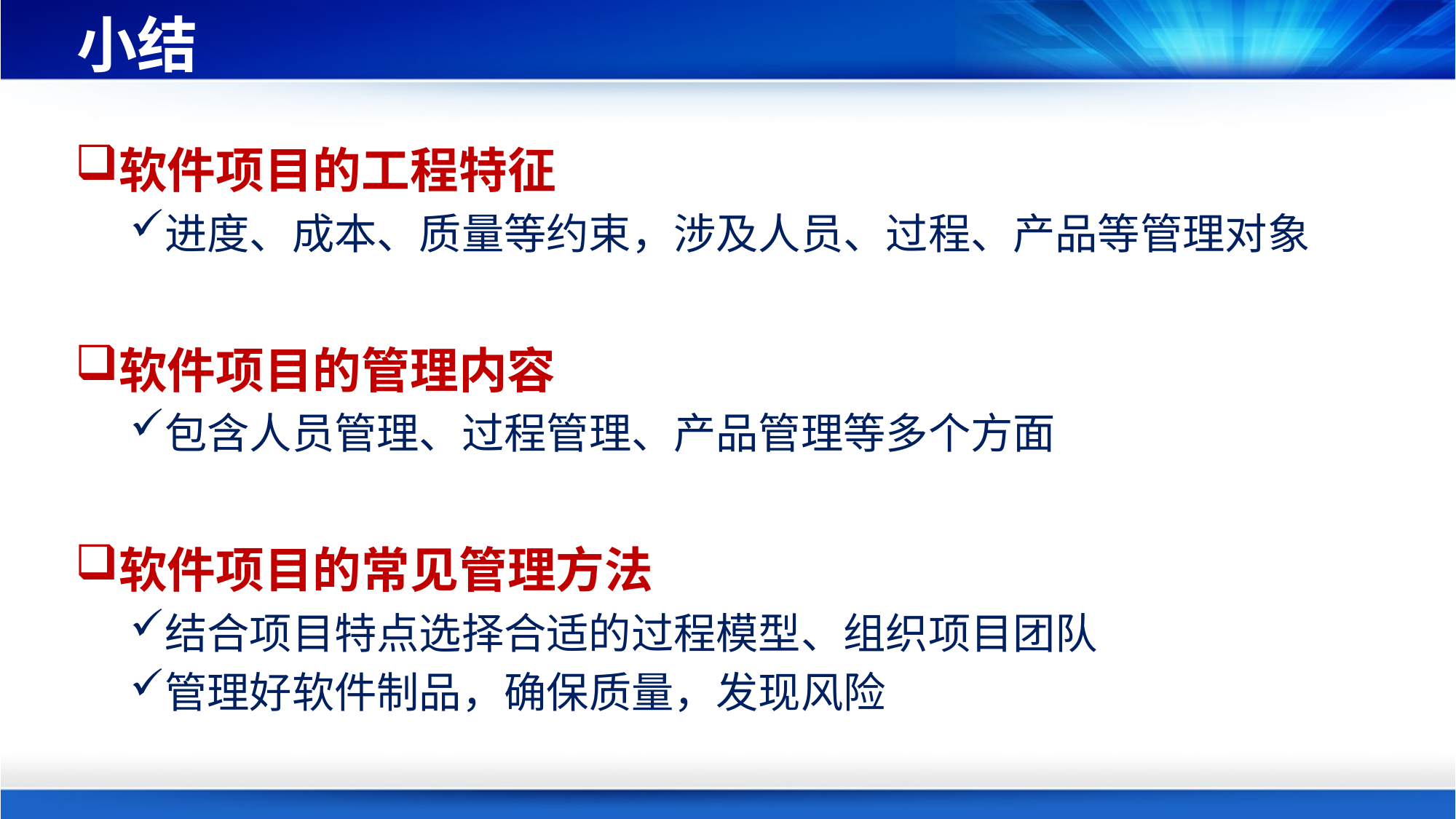

# 小结
软件项目的工程特征
进度、成本、质量等约束，涉及人员、过程、产品等管理对象

软件项目的管理内容
包含人员管理、过程管理、产品管理等多个方面

软件项目的常见管理方法
结合项目特点选择合适的过程模型、组织项目团队
管理好软件制品，确保质量，发现风险